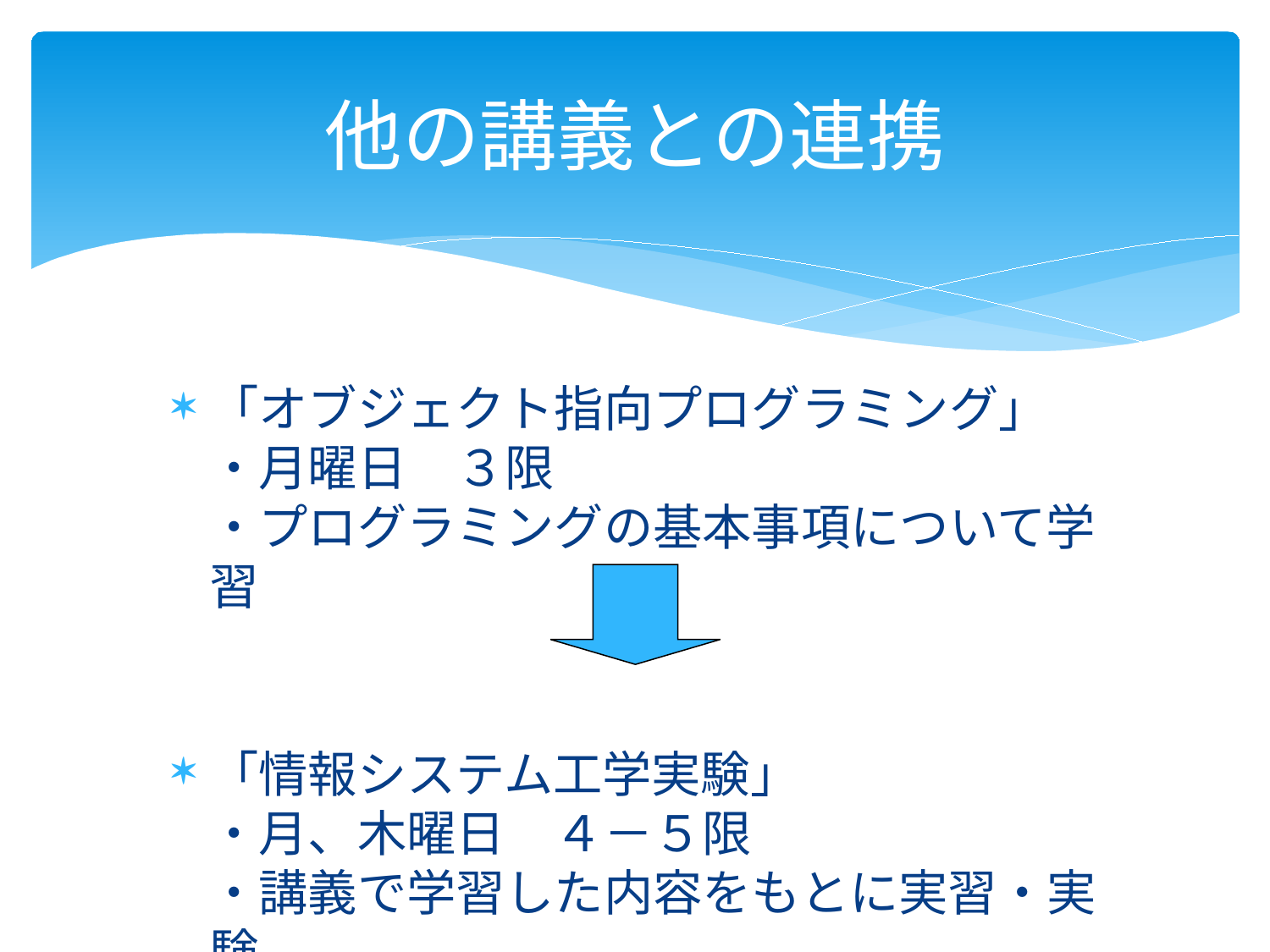

# 他の講義との連携
「オブジェクト指向プログラミング」
・月曜日　３限
・プログラミングの基本事項について学習
「情報システム工学実験」
・月、木曜日　４－５限
・講義で学習した内容をもとに実習・実験